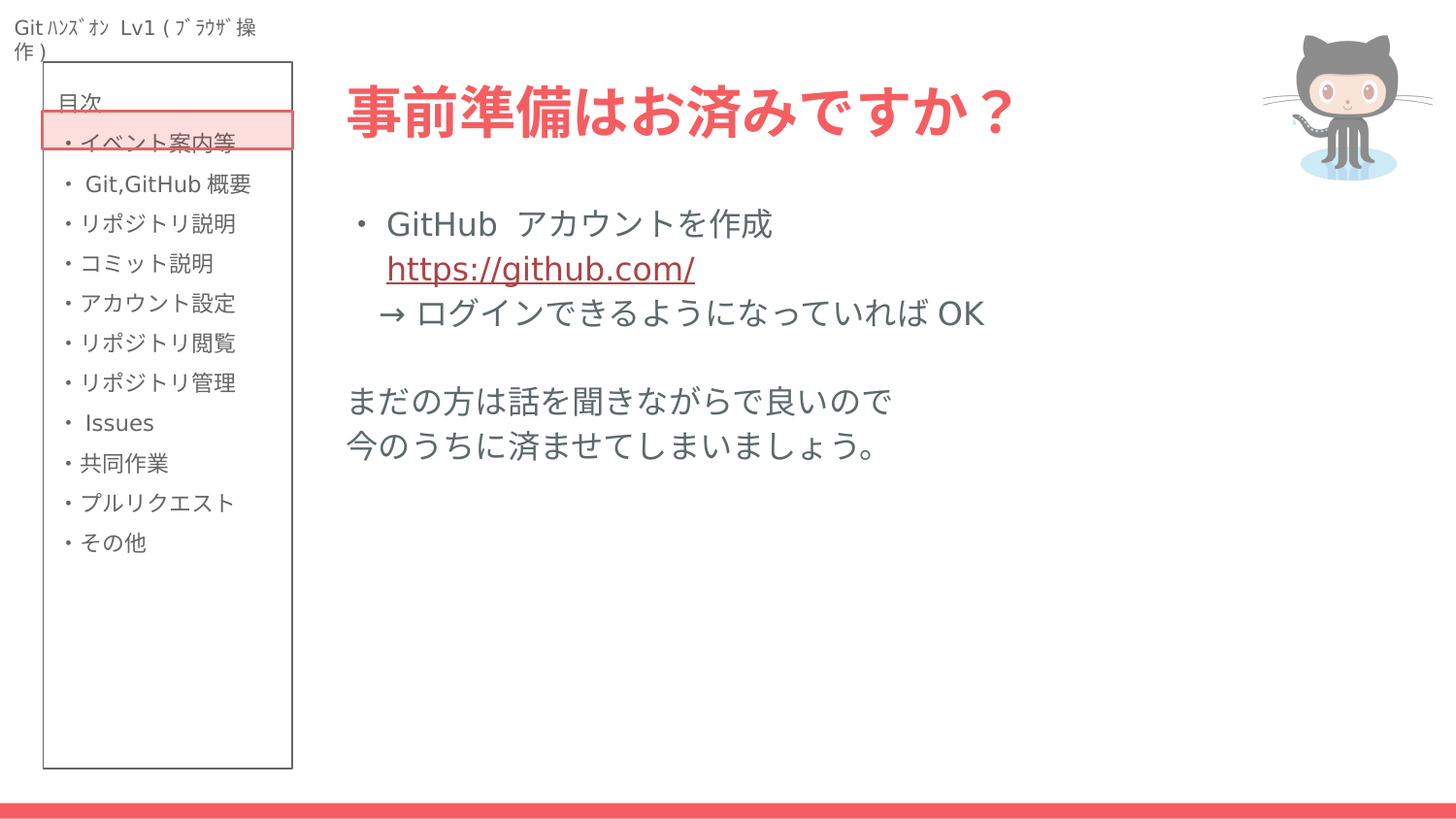

# 事前準備はお済みですか？

・GitHub アカウントを作成
　https://github.com/
　→ ログインできるようになっていればOK

まだの方は話を聞きながらで良いので
今のうちに済ませてしまいましょう。